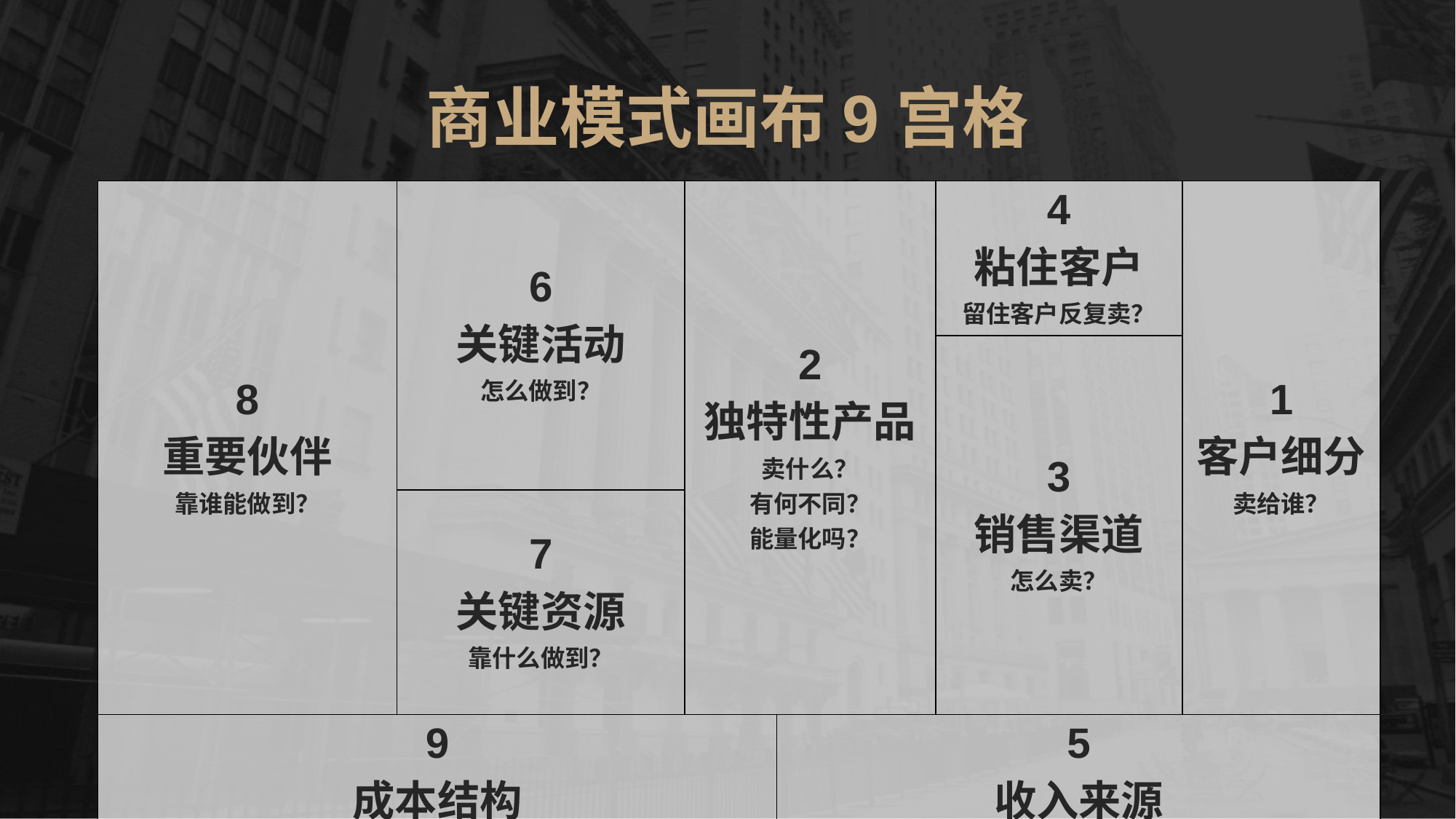

商业模式画布9宫格
| 8 重要伙伴 靠谁能做到？ | 6 关键活动 怎么做到？ | 2 独特性产品 卖什么？ 有何不同？ 能量化吗？ |  | 4 粘住客户 留住客户反复卖？ | 1 客户细分 卖给谁？ |
| --- | --- | --- | --- | --- | --- |
|  |  |  |  | 3 销售渠道 怎么卖？ |  |
|  | 7 关键资源 靠什么做到？ |  |  |  |  |
| 9 成本结构 需要付出什么代价 |  |  | 5 收入来源 卖我赚什么钱？ |  |  |